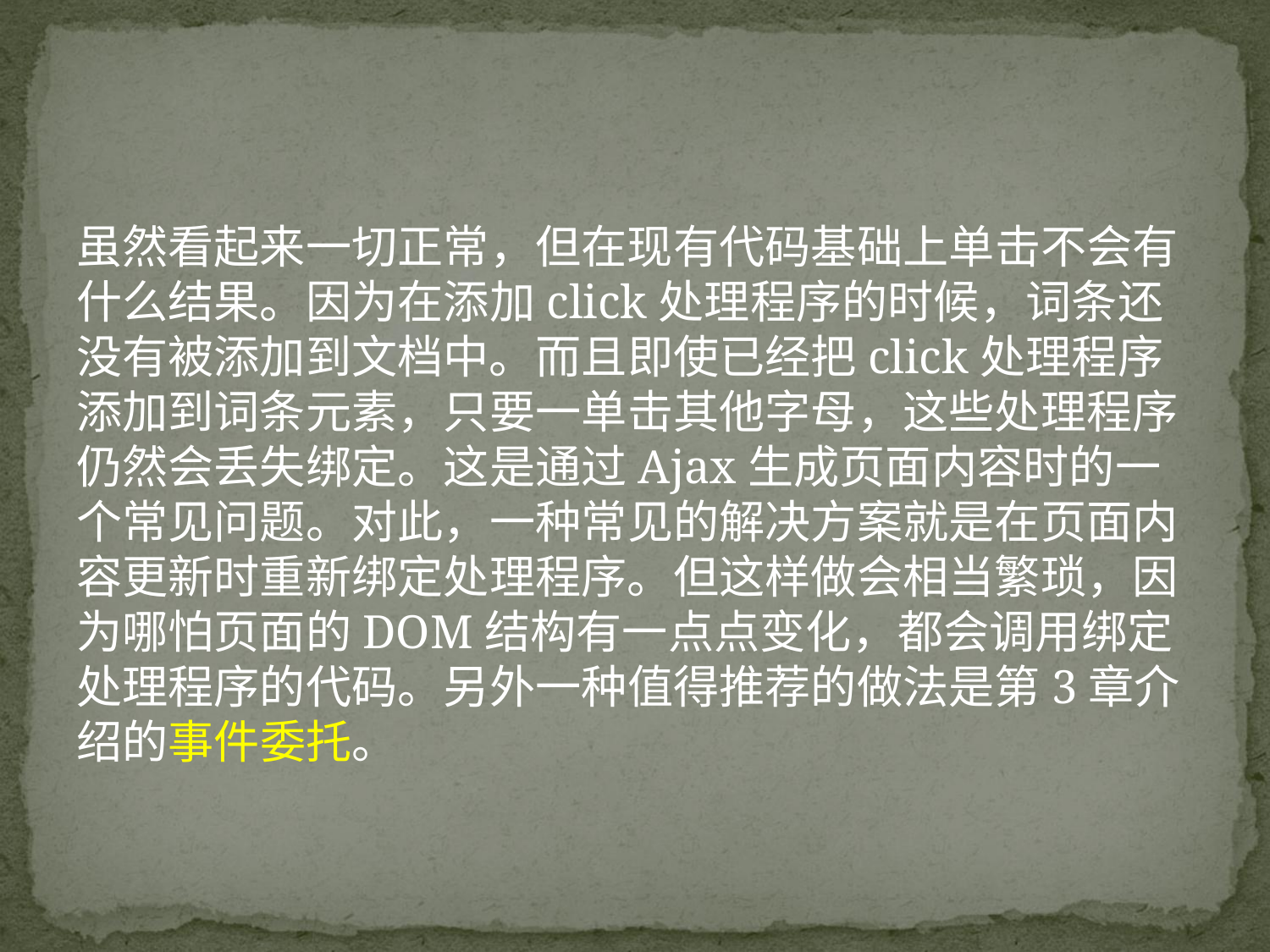

#
虽然看起来一切正常，但在现有代码基础上单击不会有什么结果。因为在添加click处理程序的时候，词条还没有被添加到文档中。而且即使已经把click处理程序添加到词条元素，只要一单击其他字母，这些处理程序仍然会丢失绑定。这是通过Ajax生成页面内容时的一个常见问题。对此，一种常见的解决方案就是在页面内容更新时重新绑定处理程序。但这样做会相当繁琐，因为哪怕页面的DOM结构有一点点变化，都会调用绑定处理程序的代码。另外一种值得推荐的做法是第3章介绍的事件委托。